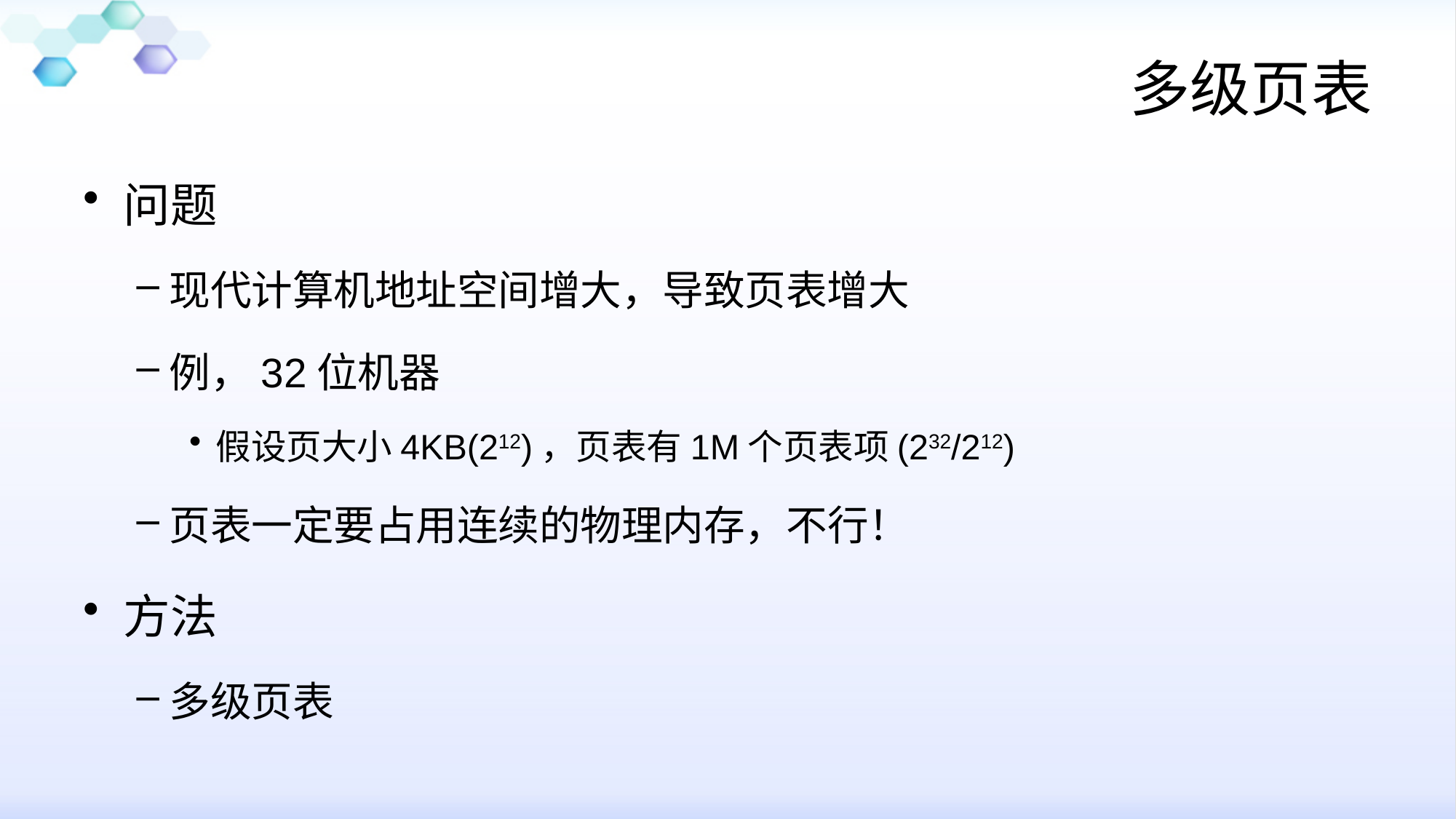

# 多级页表
问题
现代计算机地址空间增大，导致页表增大
例，32位机器
假设页大小4KB(212)，页表有1M个页表项(232/212)
页表一定要占用连续的物理内存，不行！
方法
多级页表